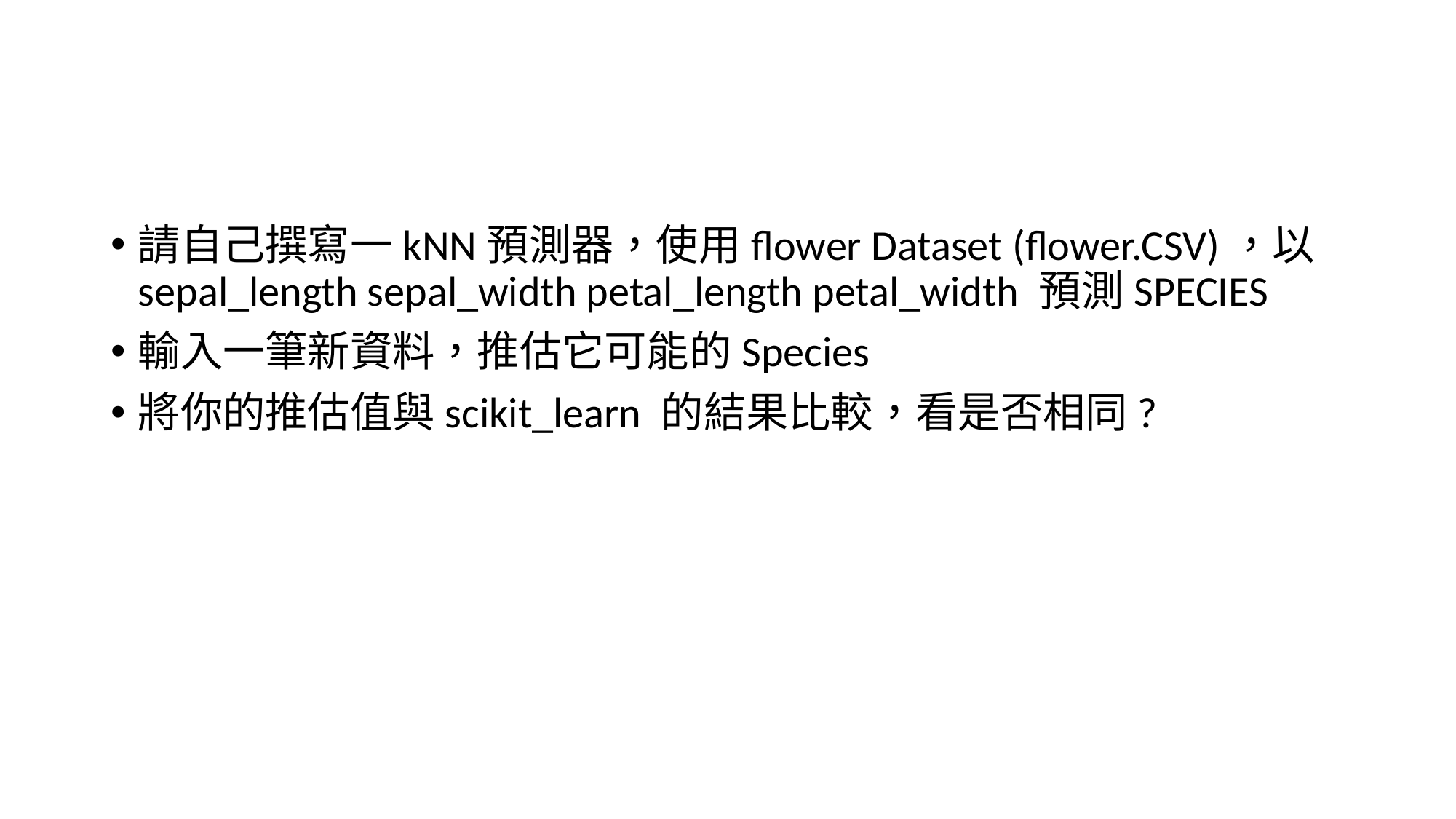

#
請自己撰寫一kNN預測器，使用flower Dataset (flower.CSV)，以sepal_length sepal_width petal_length petal_width 預測SPECIES
輸入一筆新資料，推估它可能的Species
將你的推估值與scikit_learn 的結果比較，看是否相同?